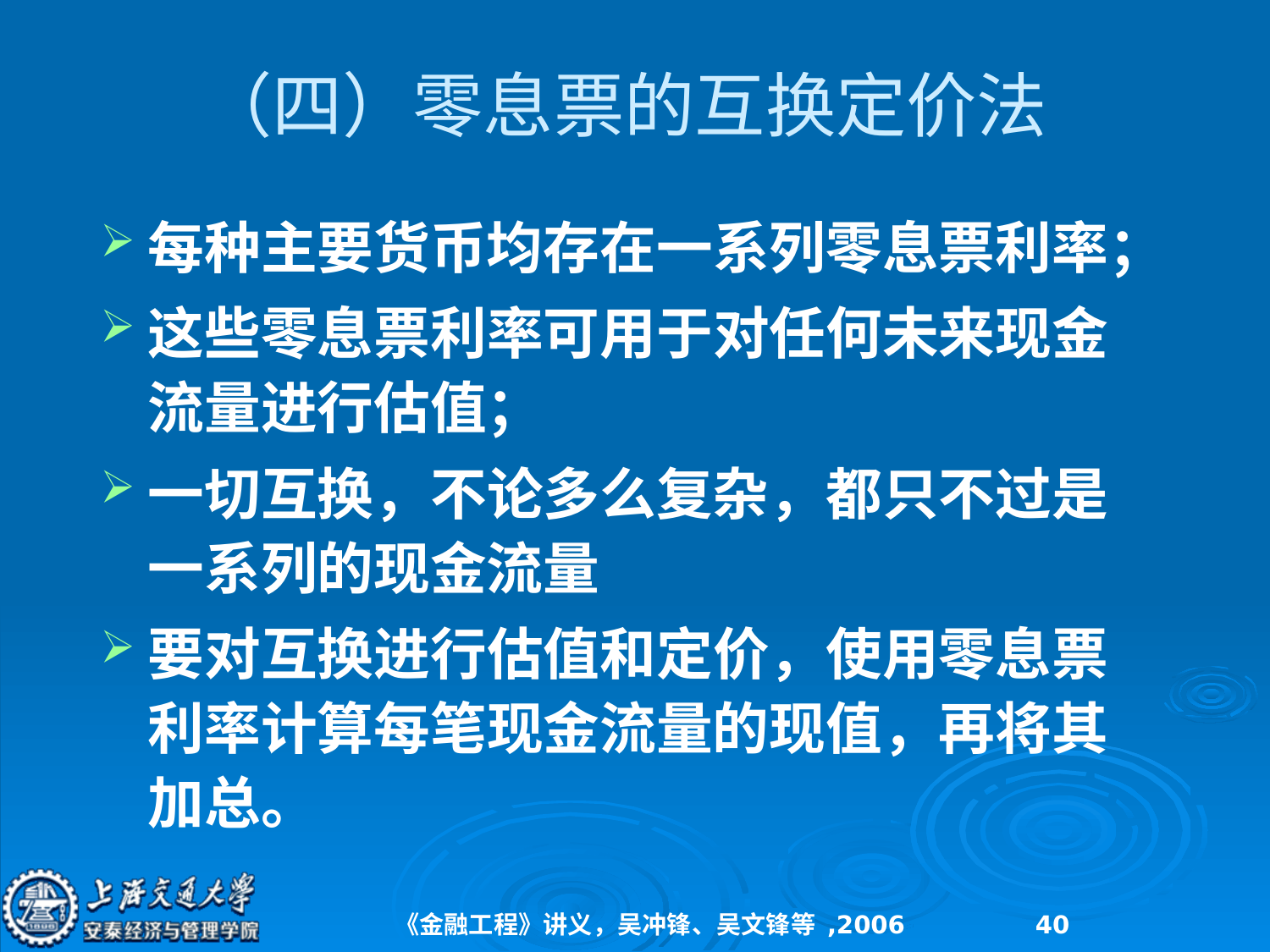

# （四）零息票的互换定价法
每种主要货币均存在一系列零息票利率；
这些零息票利率可用于对任何未来现金流量进行估值；
一切互换，不论多么复杂，都只不过是一系列的现金流量
要对互换进行估值和定价，使用零息票利率计算每笔现金流量的现值，再将其加总。